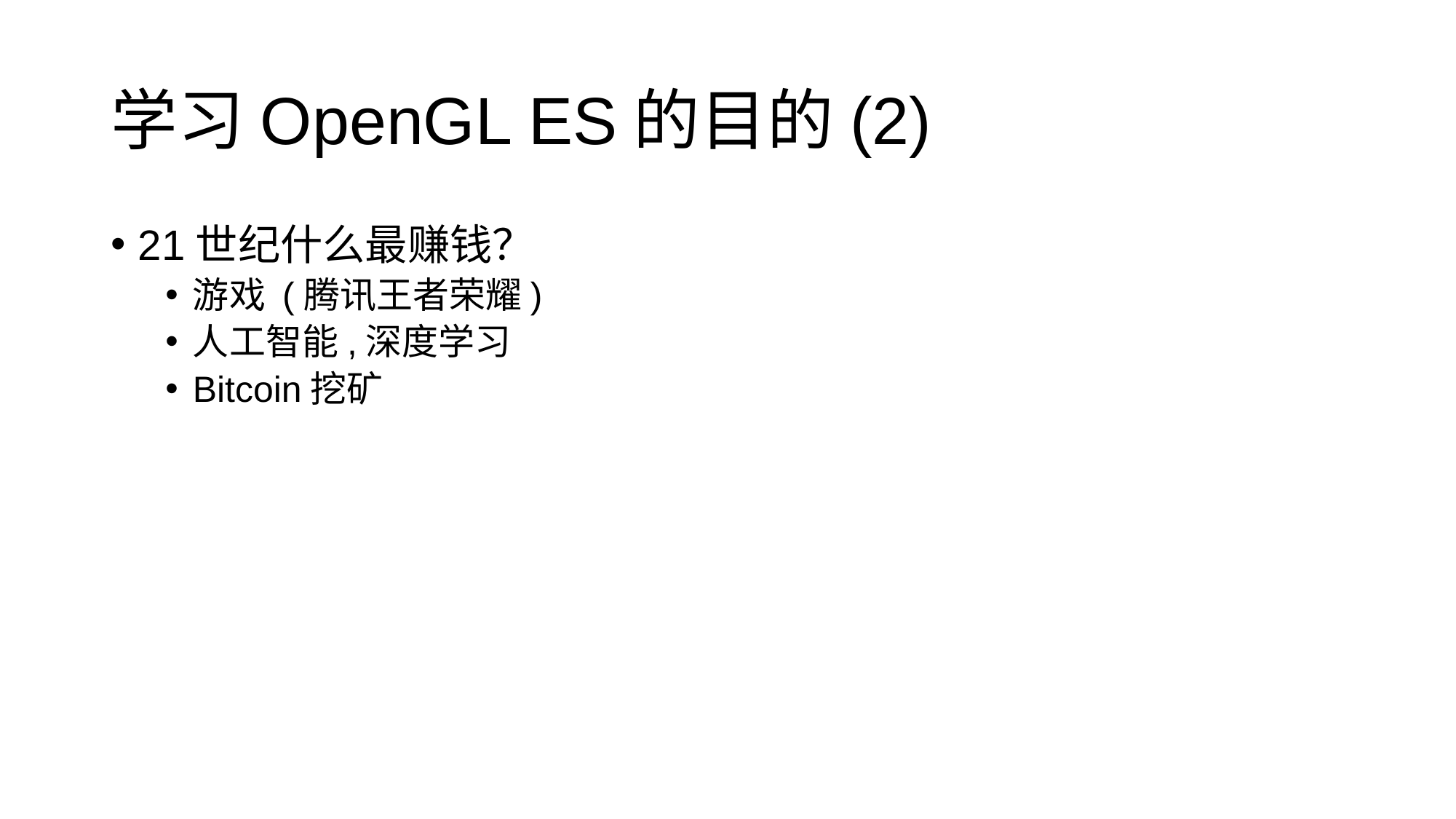

# 学习OpenGL ES的目的(2)
21世纪什么最赚钱？
游戏 (腾讯王者荣耀)
人工智能,深度学习
Bitcoin挖矿